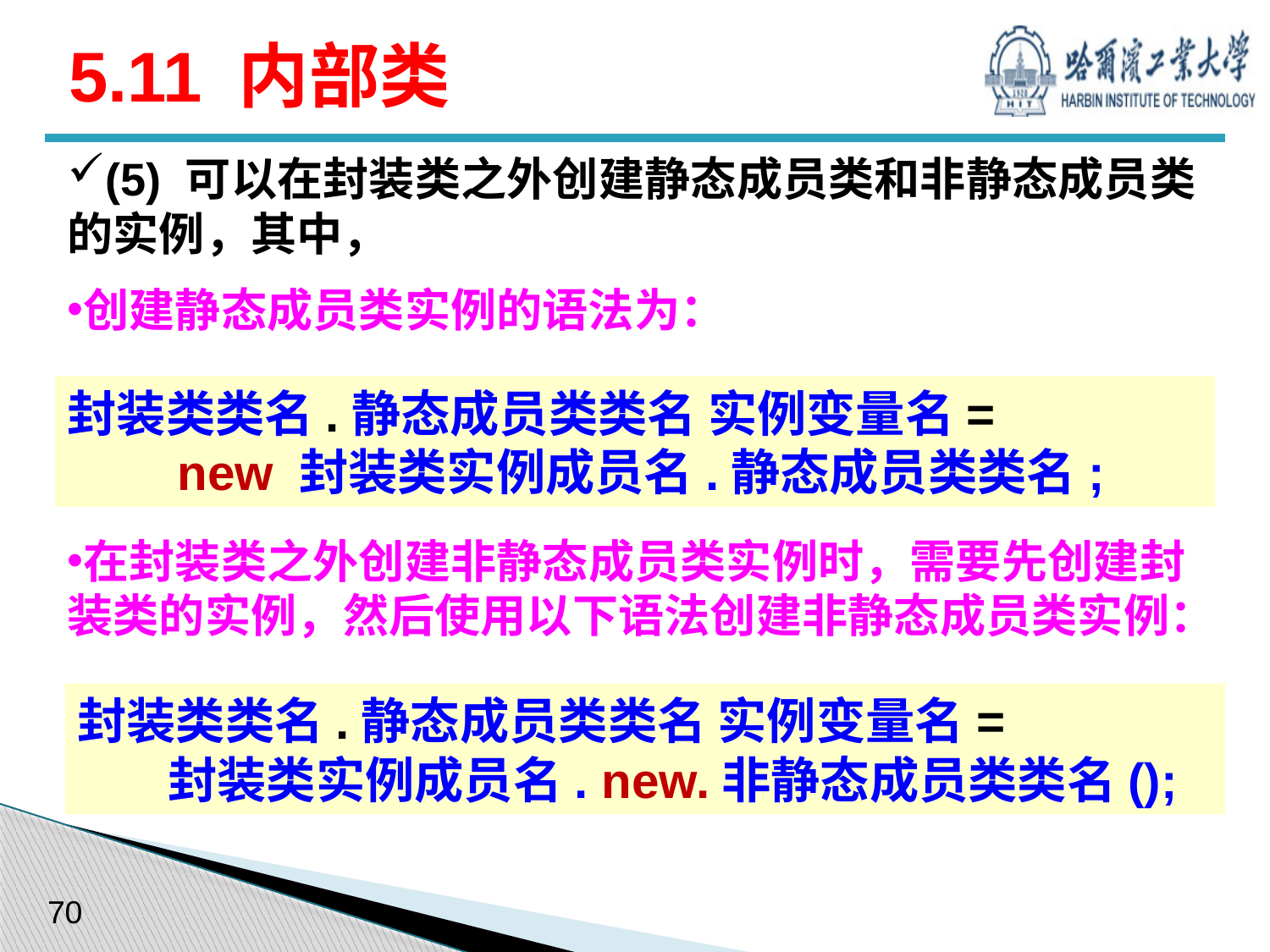

# 5.11 内部类
(5) 可以在封装类之外创建静态成员类和非静态成员类的实例，其中，
创建静态成员类实例的语法为：
封装类类名.静态成员类类名 实例变量名=
        new 封装类实例成员名.静态成员类类名;
在封装类之外创建非静态成员类实例时，需要先创建封装类的实例，然后使用以下语法创建非静态成员类实例：
封装类类名.静态成员类类名 实例变量名=
       封装类实例成员名. new.非静态成员类类名();